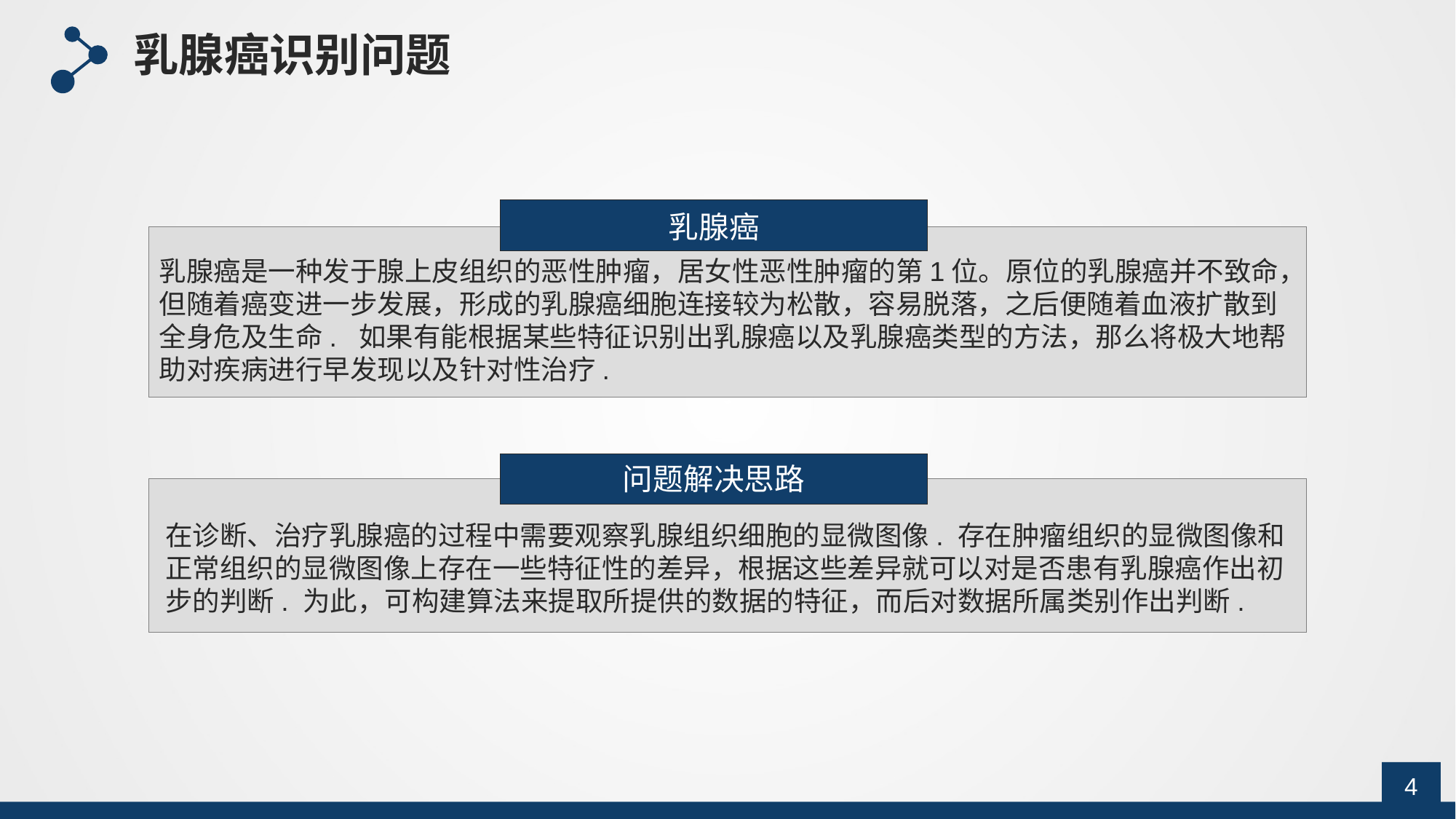

乳腺癌识别问题

乳腺癌

乳腺癌是一种发于腺上皮组织的恶性肿瘤，居女性恶性肿瘤的第1位。原位的乳腺癌并不致命，但随着癌变进一步发展，形成的乳腺癌细胞连接较为松散，容易脱落，之后便随着血液扩散到全身危及生命.  如果有能根据某些特征识别出乳腺癌以及乳腺癌类型的方法，那么将极大地帮助对疾病进行早发现以及针对性治疗.

问题解决思路

在诊断、治疗乳腺癌的过程中需要观察乳腺组织细胞的显微图像. 存在肿瘤组织的显微图像和正常组织的显微图像上存在一些特征性的差异，根据这些差异就可以对是否患有乳腺癌作出初步的判断. 为此，可构建算法来提取所提供的数据的特征，而后对数据所属类别作出判断.